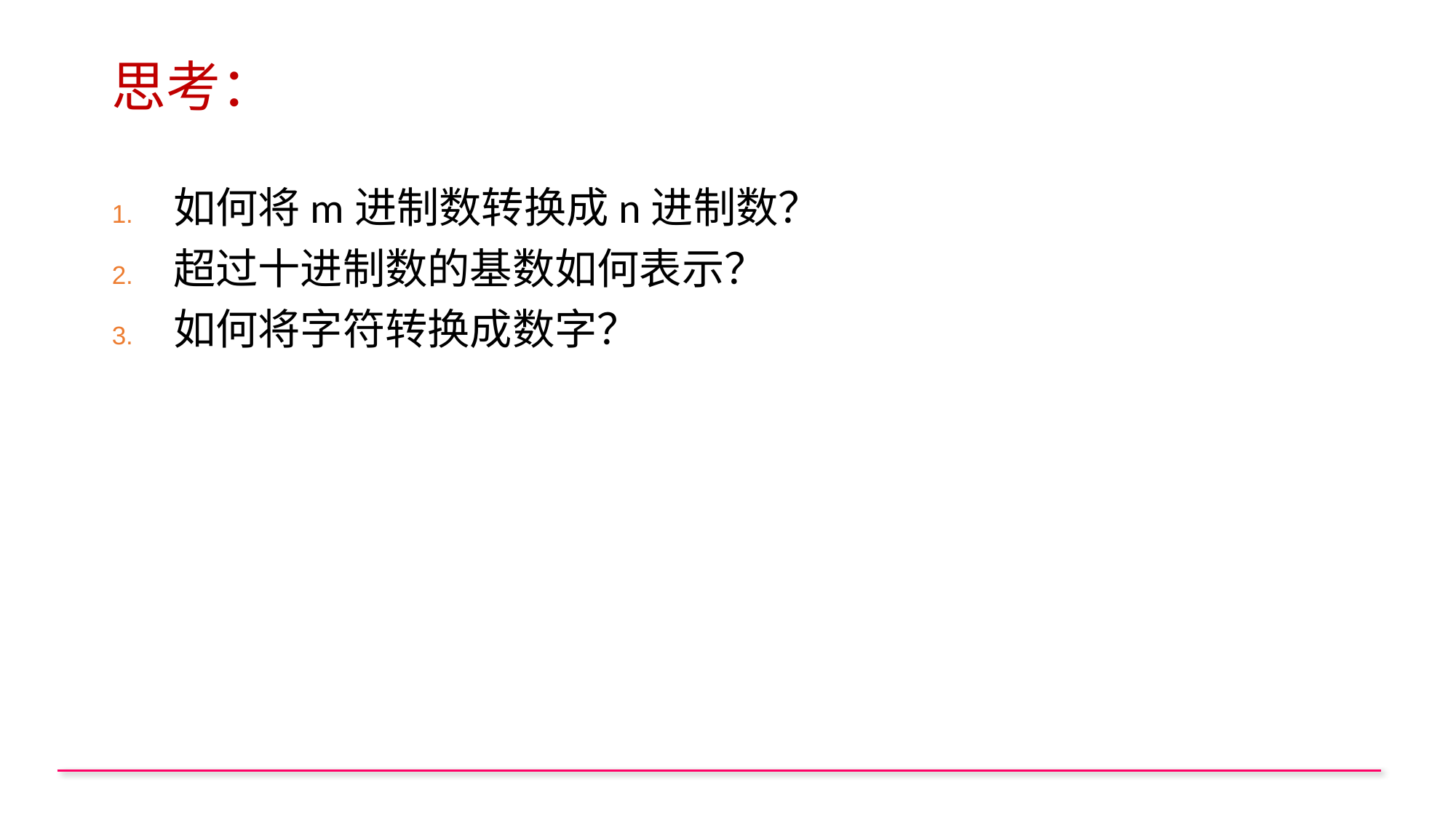

# 思考：
如何将m进制数转换成n进制数？
超过十进制数的基数如何表示？
如何将字符转换成数字？